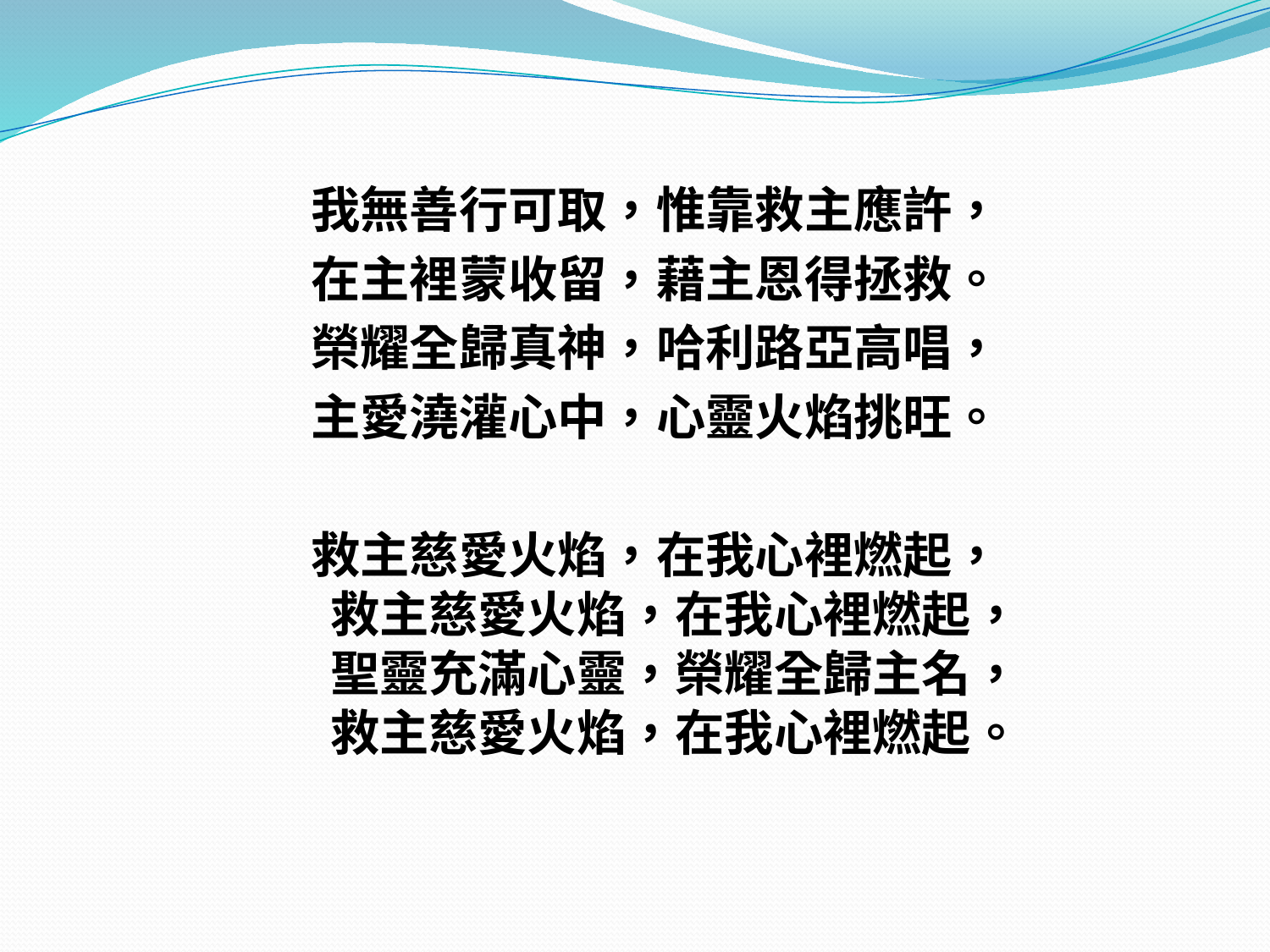

#
我無善行可取，惟靠救主應許，
在主裡蒙收留，藉主恩得拯救。
榮耀全歸真神，哈利路亞高唱，
主愛澆灌心中，心靈火焰挑旺。

救主慈愛火焰，在我心裡燃起，
救主慈愛火焰，在我心裡燃起，
聖靈充滿心靈，榮耀全歸主名，
救主慈愛火焰，在我心裡燃起。